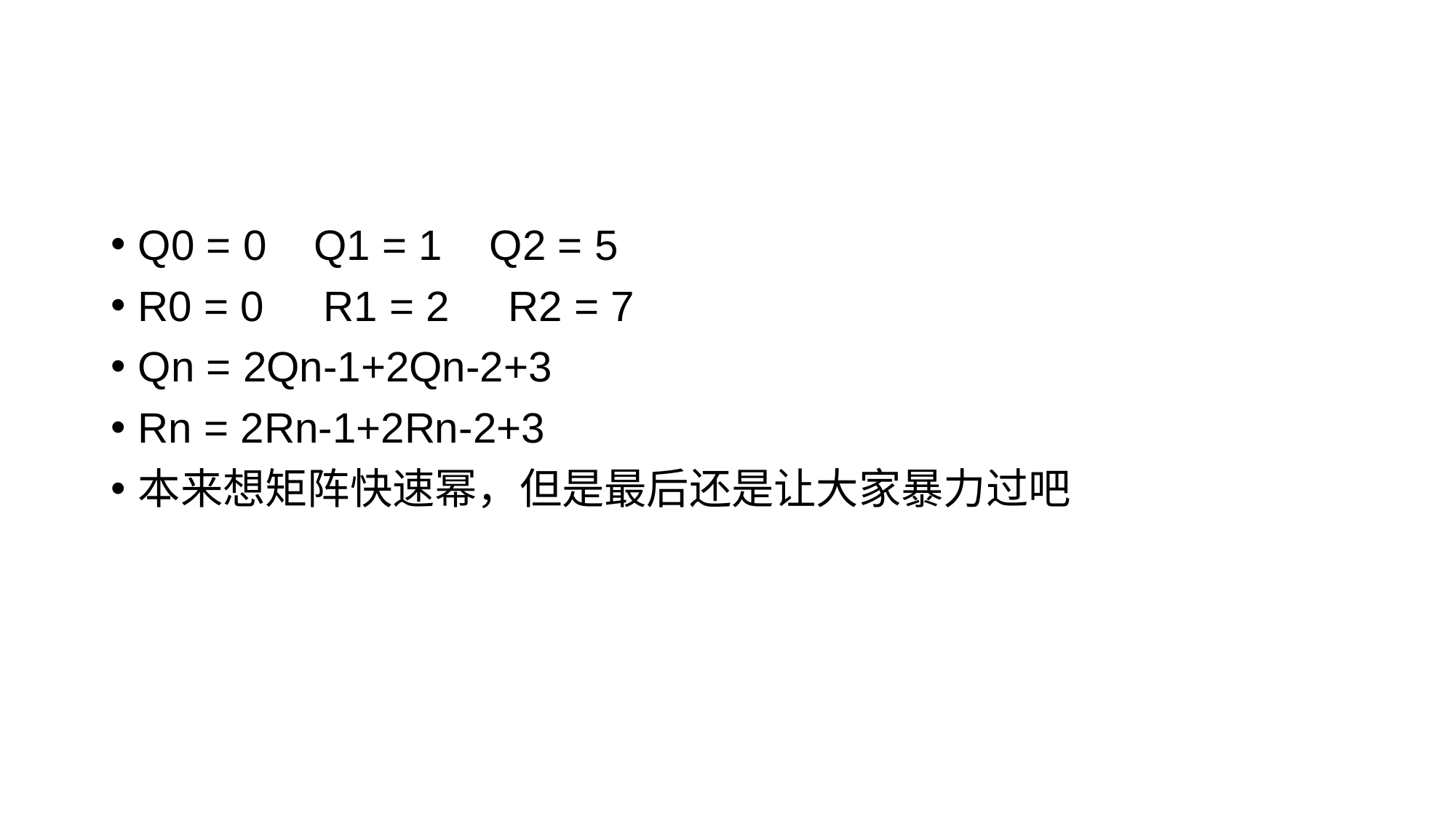

Q0 = 0    Q1 = 1    Q2 = 5
R0 = 0     R1 = 2     R2 = 7
Qn = 2Qn-1+2Qn-2+3
Rn = 2Rn-1+2Rn-2+3
本来想矩阵快速幂，但是最后还是让大家暴力过吧